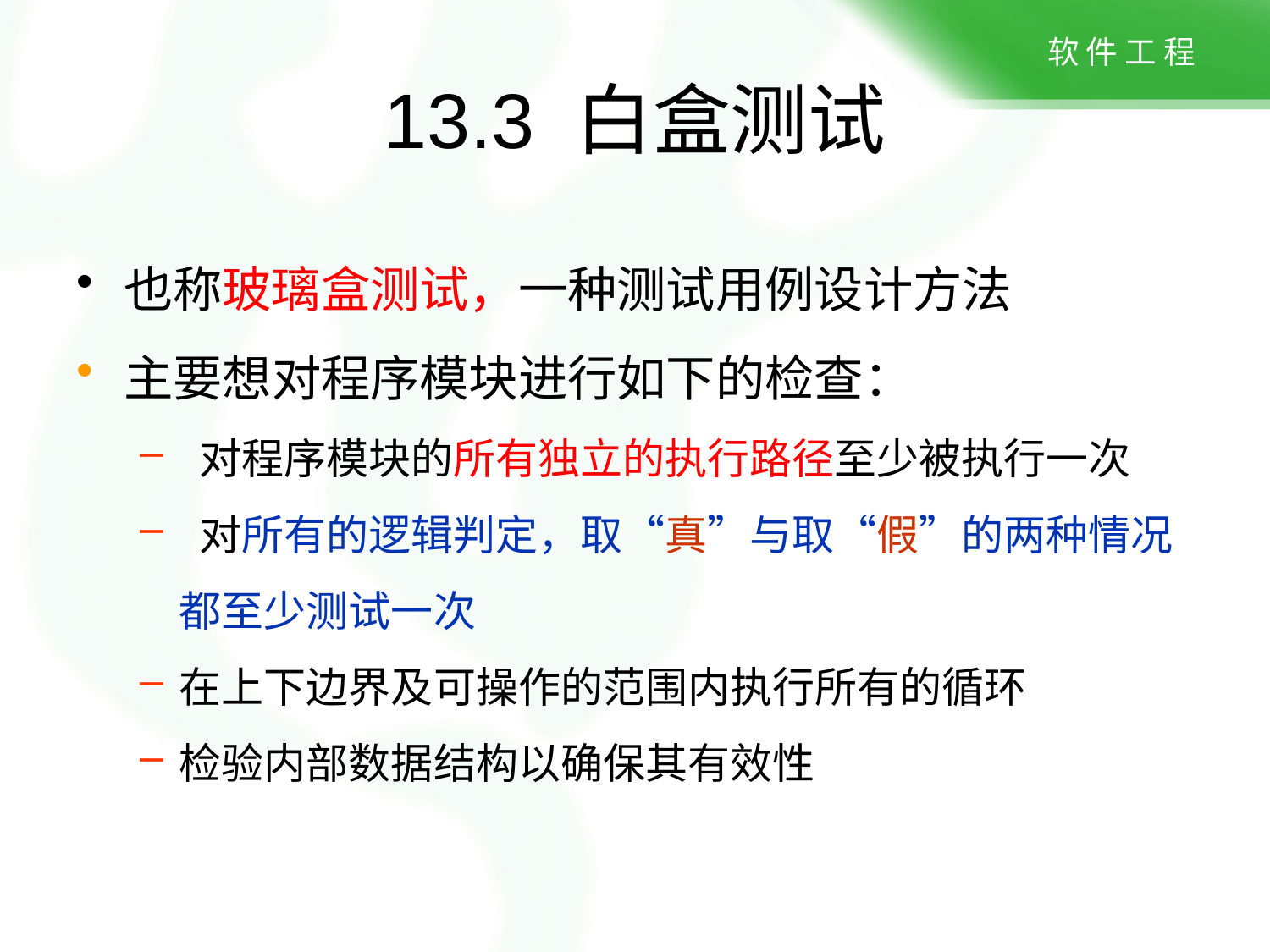

13.3 白盒测试
也称玻璃盒测试，一种测试用例设计方法
主要想对程序模块进行如下的检查：
 对程序模块的所有独立的执行路径至少被执行一次
 对所有的逻辑判定，取“真”与取“假”的两种情况都至少测试一次
在上下边界及可操作的范围内执行所有的循环
检验内部数据结构以确保其有效性